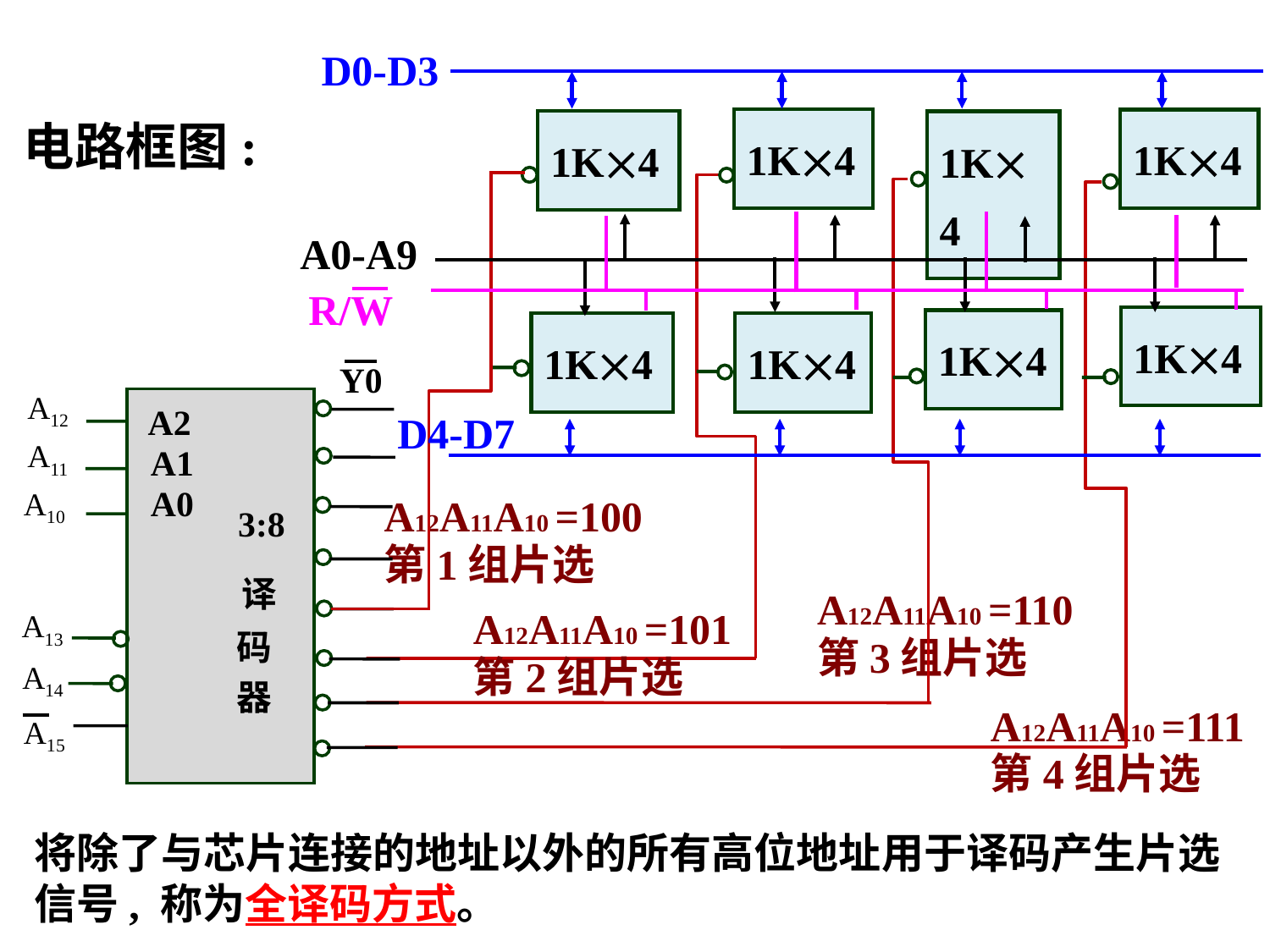

D0-D3
D4-D7
电路框图:
1K×4

1K×4

1K×4

1K×4

R/W
A0-A9
1K×4

1K×4

1K×4

1K×4

Y0

        3:8
        译
           码
           器

A2

A1

A0

A12
A11
A10
A13
A14
A15
A12A11A10 =100第1组片选
A12A11A10 =110第3组片选
A12A11A10 =101第2组片选

A12A11A10 =111第4组片选

将除了与芯片连接的地址以外的所有高位地址用于译码产生片选信号, 称为全译码方式。